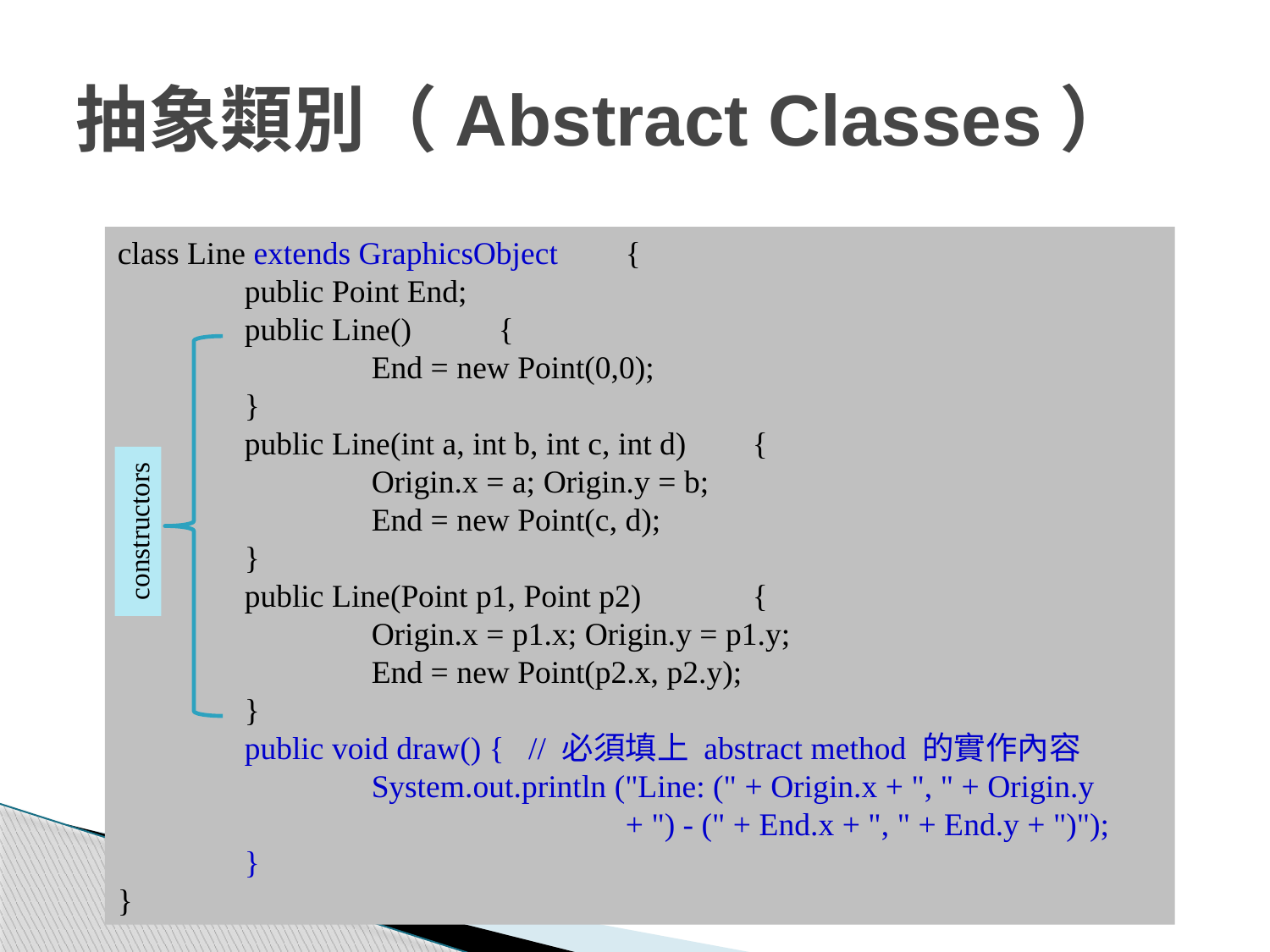

# 抽象類別（Abstract Classes）
class Line extends GraphicsObject	{
	public Point End;
	public Line()	{
		End = new Point(0,0);
	}
	public Line(int a, int b, int c, int d)	{
		Origin.x = a; Origin.y = b;
		End = new Point(c, d);
	}
	public Line(Point p1, Point p2)	{
		Origin.x = p1.x; Origin.y = p1.y;
		End = new Point(p2.x, p2.y);
	}
	public void draw() {   // 必須填上 abstract method 的實作內容
		System.out.println ("Line: (" + Origin.x + ", " + Origin.y
				+ ") - (" + End.x + ", " + End.y + ")");
	}
}

constructors